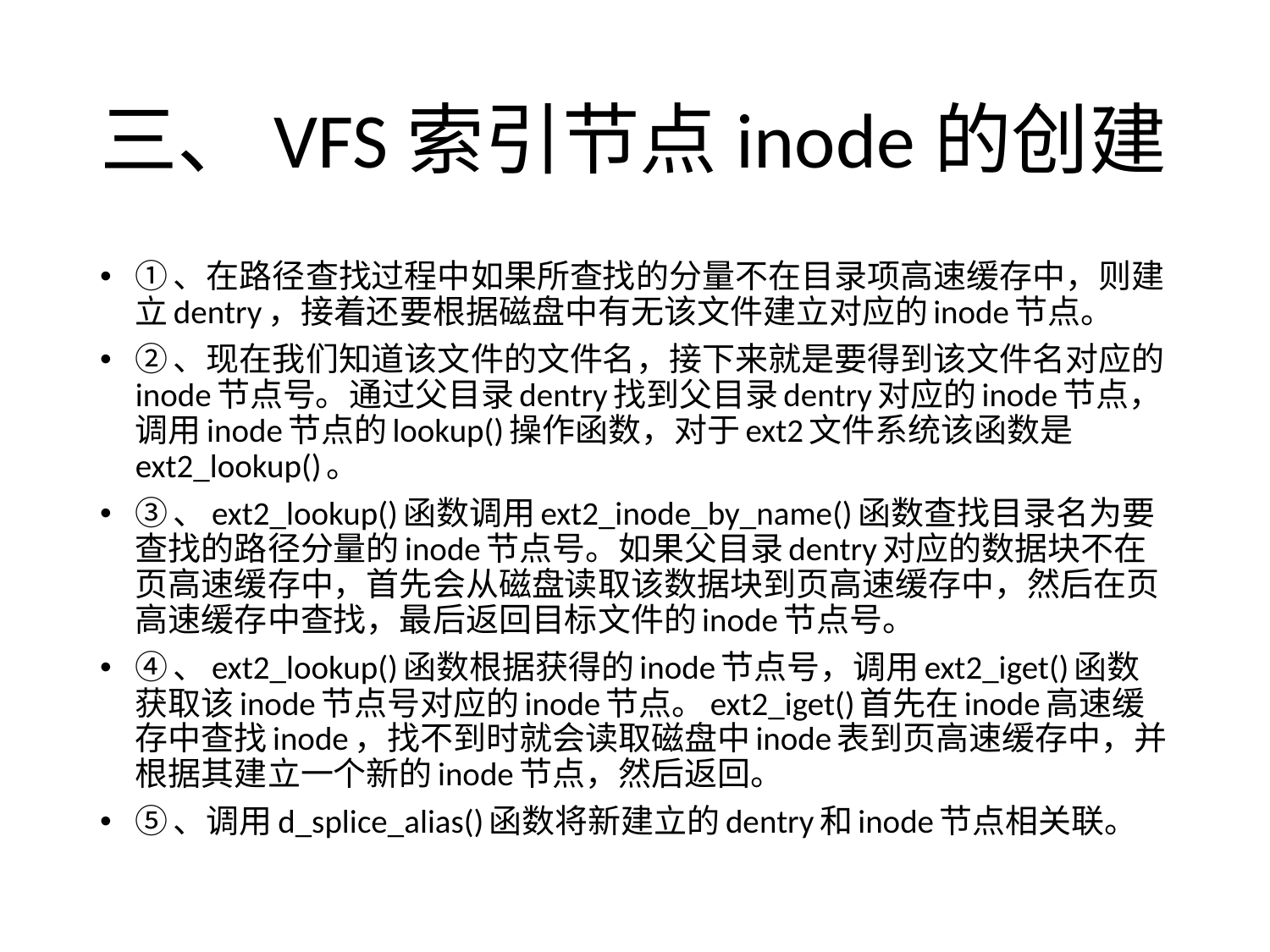

# 三、VFS索引节点inode的创建
①、在路径查找过程中如果所查找的分量不在目录项高速缓存中，则建立dentry，接着还要根据磁盘中有无该文件建立对应的inode节点。
②、现在我们知道该文件的文件名，接下来就是要得到该文件名对应的inode节点号。通过父目录dentry找到父目录dentry对应的inode节点，调用inode节点的lookup()操作函数，对于ext2文件系统该函数是ext2_lookup()。
③、ext2_lookup()函数调用ext2_inode_by_name()函数查找目录名为要查找的路径分量的inode节点号。如果父目录dentry对应的数据块不在页高速缓存中，首先会从磁盘读取该数据块到页高速缓存中，然后在页高速缓存中查找，最后返回目标文件的inode节点号。
④、ext2_lookup()函数根据获得的inode节点号，调用ext2_iget()函数获取该inode节点号对应的inode节点。ext2_iget()首先在inode高速缓存中查找inode，找不到时就会读取磁盘中inode表到页高速缓存中，并根据其建立一个新的inode节点，然后返回。
⑤、调用d_splice_alias()函数将新建立的dentry和inode节点相关联。